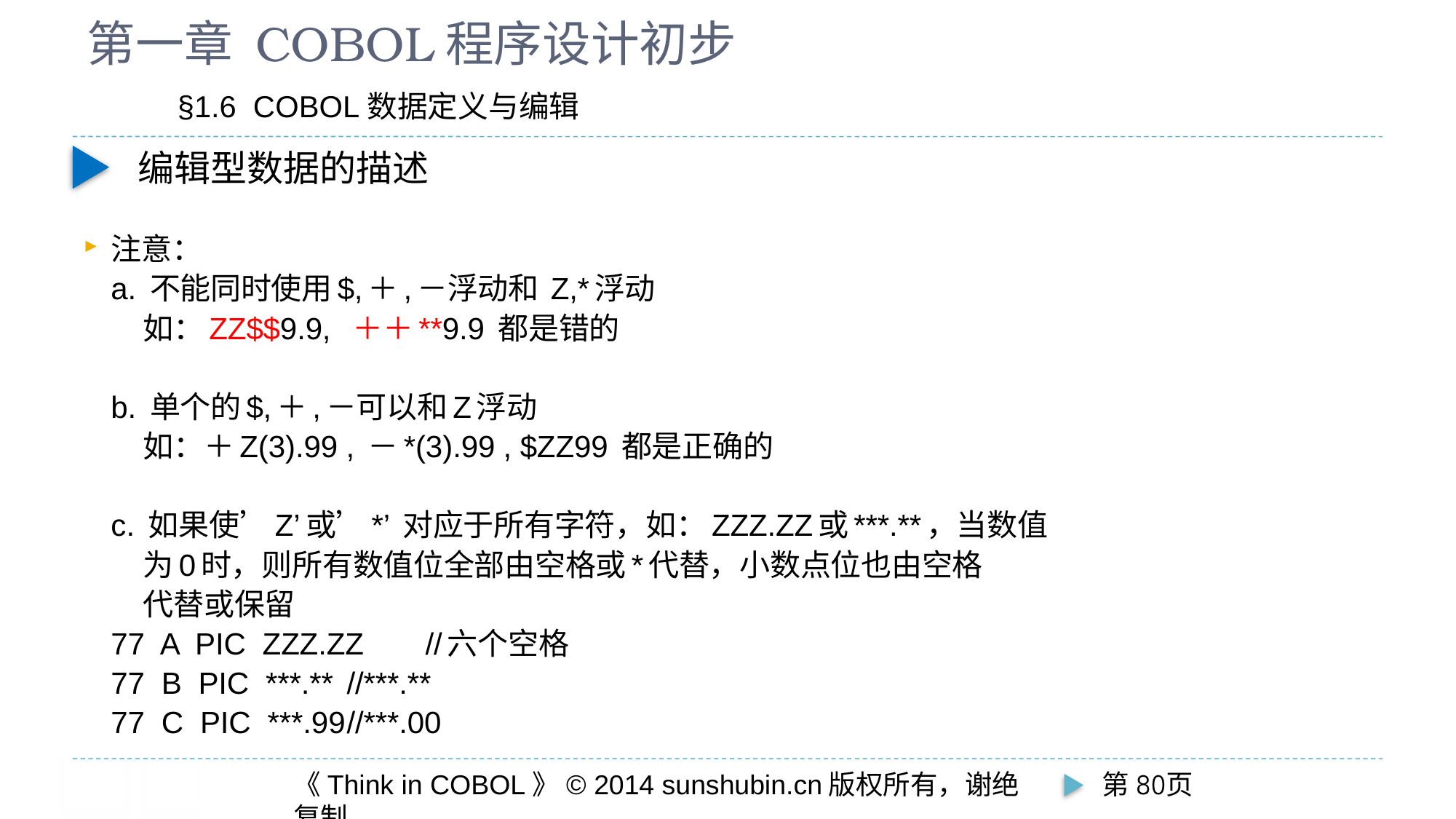

# 第一章 COBOL程序设计初步
 §1.6  COBOL数据定义与编辑
编辑型数据的描述

注意：
	a. 不能同时使用$,＋,－浮动和 Z,*浮动
	    如：ZZ$$9.9,  ＋＋**9.9 都是错的

	b. 单个的$,＋,－可以和Z浮动
	    如：＋Z(3).99 , －*(3).99 , $ZZ99 都是正确的

	c. 如果使’Z’或’*’ 对应于所有字符，如：ZZZ.ZZ或***.**，当数值
	    为0时，则所有数值位全部由空格或*代替，小数点位也由空格
	    代替或保留
		77  A  PIC  ZZZ.ZZ		//六个空格
		77  B  PIC  ***.**		//***.**
		77  C  PIC  ***.99		//***.00